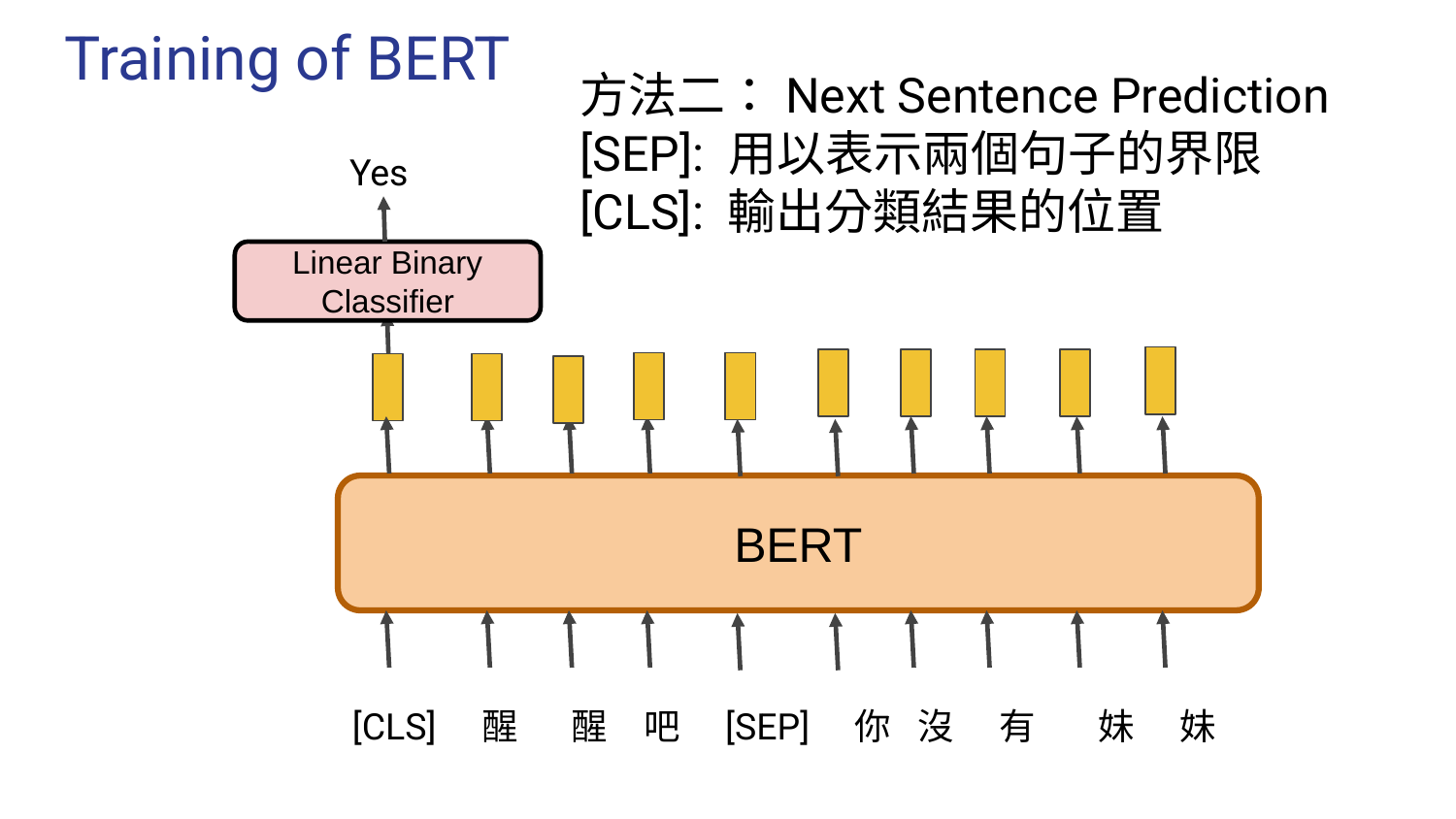

Training of BERT
方法二：Next Sentence Prediction
[SEP]: 用以表示兩個句子的界限
[CLS]: 輸出分類結果的位置
Yes
Linear Binary Classifier

BERT
[CLS]    醒      醒    吧    [SEP]    你   沒     有       妹     妹